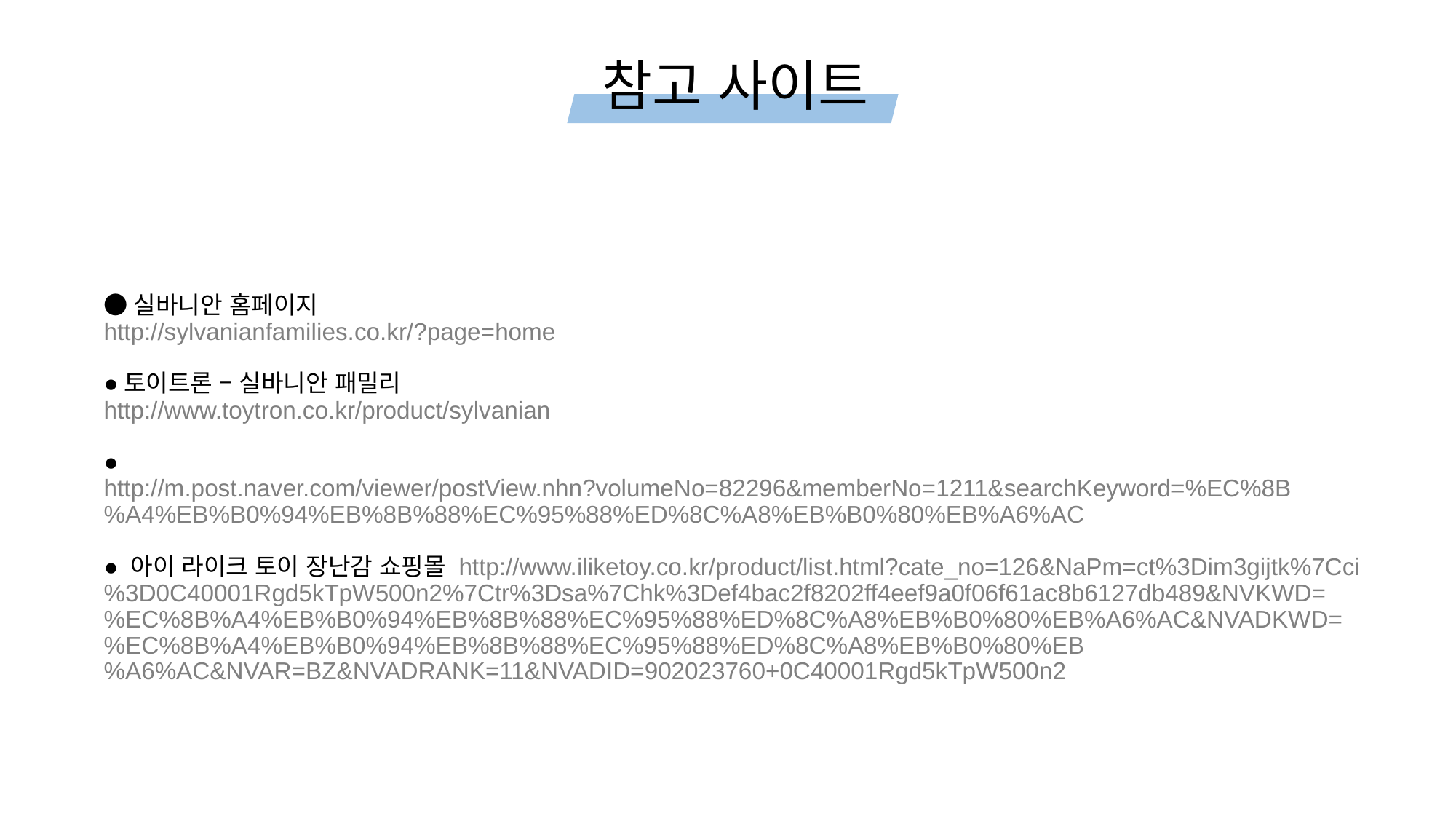

참고 사이트
# ●실바니안 홈페이지 http://sylvanianfamilies.co.kr/?page=home ●토이트론 – 실바니안 패밀리 http://www.toytron.co.kr/product/sylvanian ● http://m.post.naver.com/viewer/postView.nhn?volumeNo=82296&memberNo=1211&searchKeyword=%EC%8B%A4%EB%B0%94%EB%8B%88%EC%95%88%ED%8C%A8%EB%B0%80%EB%A6%AC ● 아이 라이크 토이 장난감 쇼핑몰 http://www.iliketoy.co.kr/product/list.html?cate_no=126&NaPm=ct%3Dim3gijtk%7Cci%3D0C40001Rgd5kTpW500n2%7Ctr%3Dsa%7Chk%3Def4bac2f8202ff4eef9a0f06f61ac8b6127db489&NVKWD=%EC%8B%A4%EB%B0%94%EB%8B%88%EC%95%88%ED%8C%A8%EB%B0%80%EB%A6%AC&NVADKWD=%EC%8B%A4%EB%B0%94%EB%8B%88%EC%95%88%ED%8C%A8%EB%B0%80%EB%A6%AC&NVAR=BZ&NVADRANK=11&NVADID=902023760+0C40001Rgd5kTpW500n2